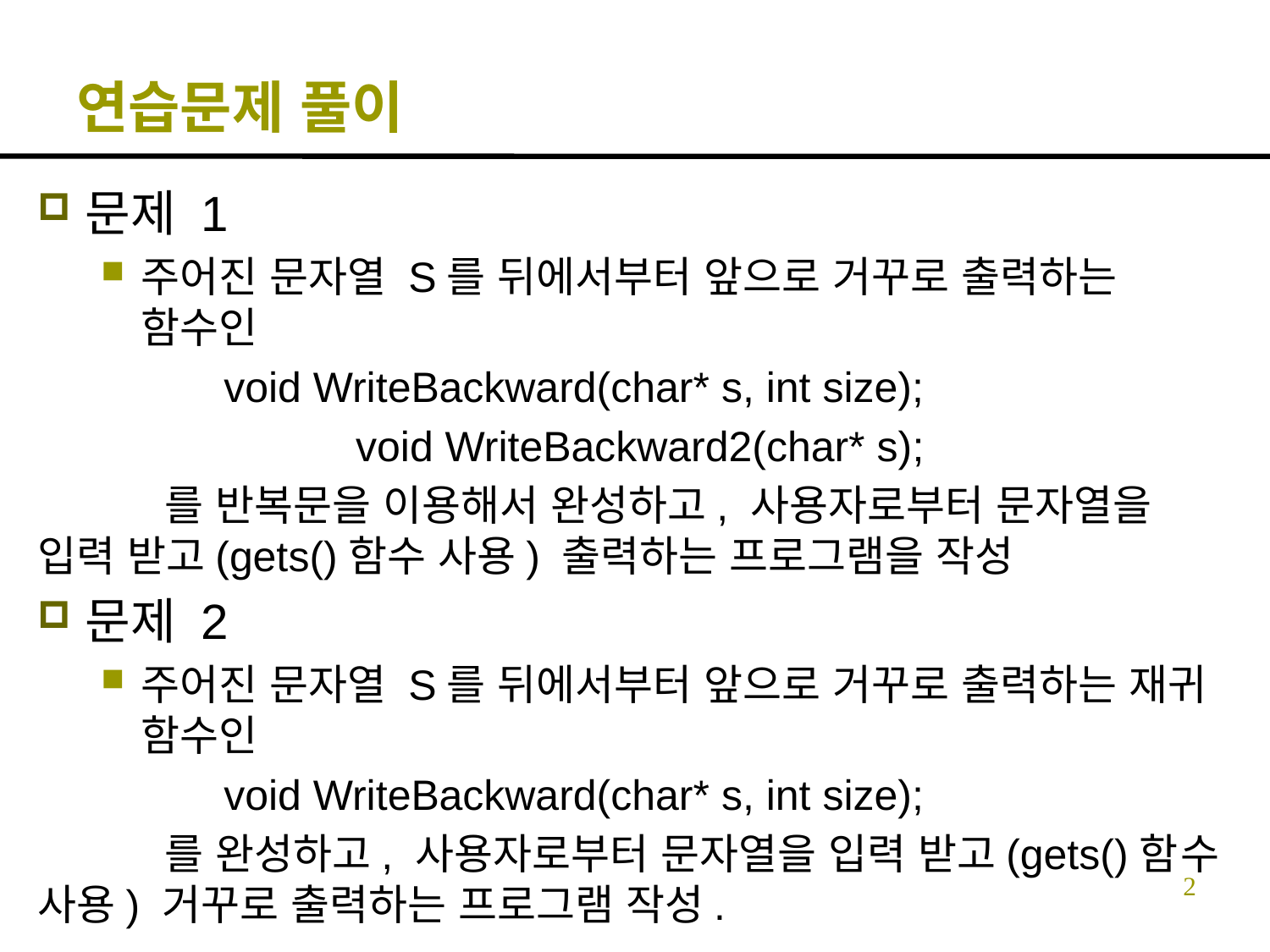

# 연습문제 풀이
문제 1
주어진 문자열 S를 뒤에서부터 앞으로 거꾸로 출력하는 함수인
	     void WriteBackward(char* s, int size);
void WriteBackward2(char* s);
	를 반복문을 이용해서 완성하고, 사용자로부터 문자열을 	입력 받고(gets()함수 사용) 출력하는 프로그램을 작성
문제 2
주어진 문자열 S를 뒤에서부터 앞으로 거꾸로 출력하는 재귀 함수인
	     void WriteBackward(char* s, int size);
	를 완성하고, 사용자로부터 문자열을 입력 받고(gets()함	수 사용) 거꾸로 출력하는 프로그램 작성.